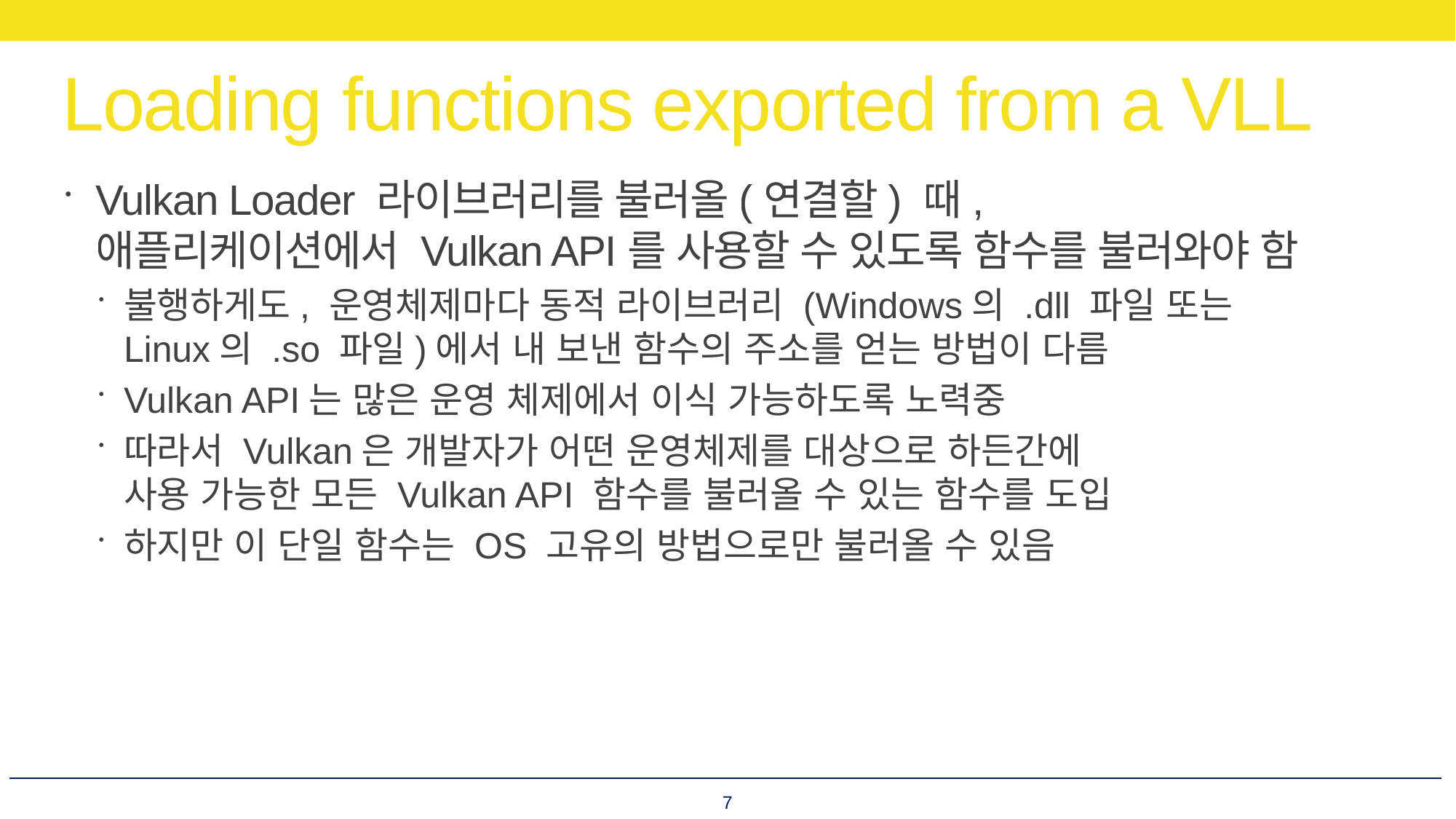

# Loading functions exported from a VLL
Vulkan Loader 라이브러리를 불러올(연결할) 때,
애플리케이션에서 Vulkan API를 사용할 수 있도록 함수를 불러와야 함
불행하게도, 운영체제마다 동적 라이브러리 (Windows의 .dll 파일 또는
Linux의 .so 파일)에서 내 보낸 함수의 주소를 얻는 방법이 다름
Vulkan API는 많은 운영 체제에서 이식 가능하도록 노력중
따라서 Vulkan은 개발자가 어떤 운영체제를 대상으로 하든간에
사용 가능한 모든 Vulkan API 함수를 불러올 수 있는 함수를 도입
하지만 이 단일 함수는 OS 고유의 방법으로만 불러올 수 있음
7